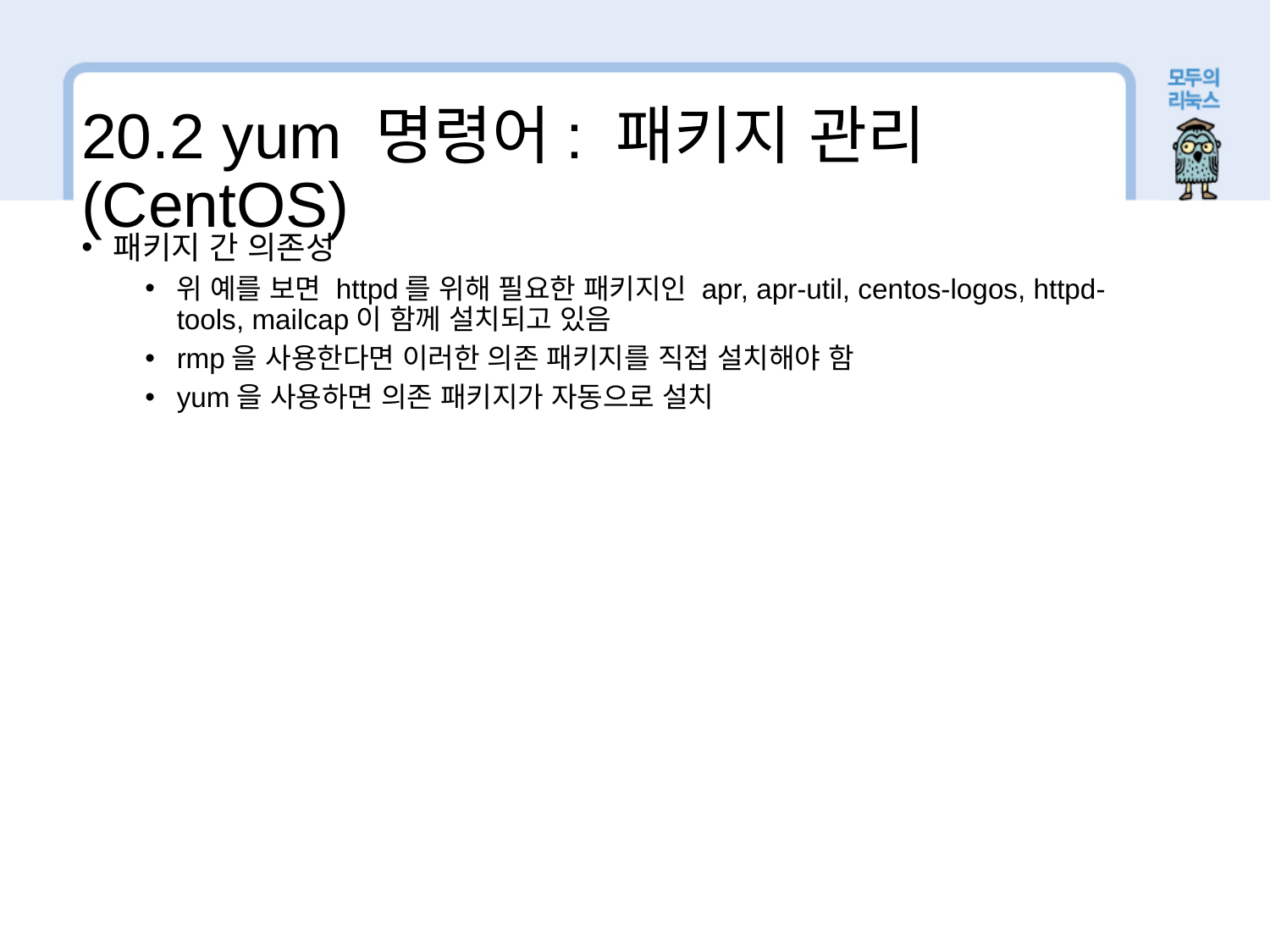

20.2 yum 명령어: 패키지 관리(CentOS)
패키지 간 의존성
위 예를 보면 httpd를 위해 필요한 패키지인 apr, apr-util, centos-logos, httpd-tools, mailcap이 함께 설치되고 있음
rmp을 사용한다면 이러한 의존 패키지를 직접 설치해야 함
yum을 사용하면 의존 패키지가 자동으로 설치